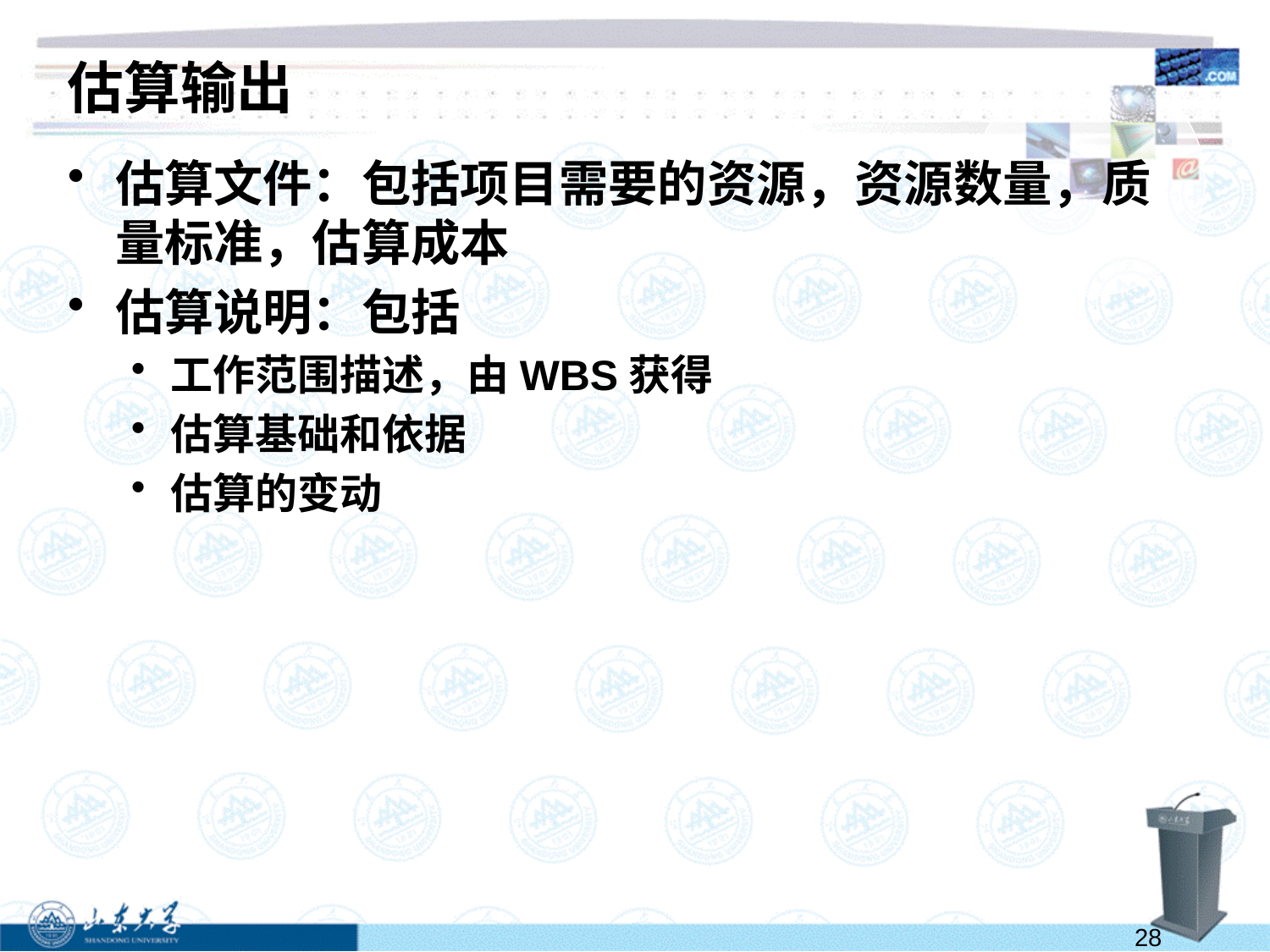

# 估算输出
估算文件：包括项目需要的资源，资源数量，质量标准，估算成本
估算说明：包括
工作范围描述，由WBS获得
估算基础和依据
估算的变动
28